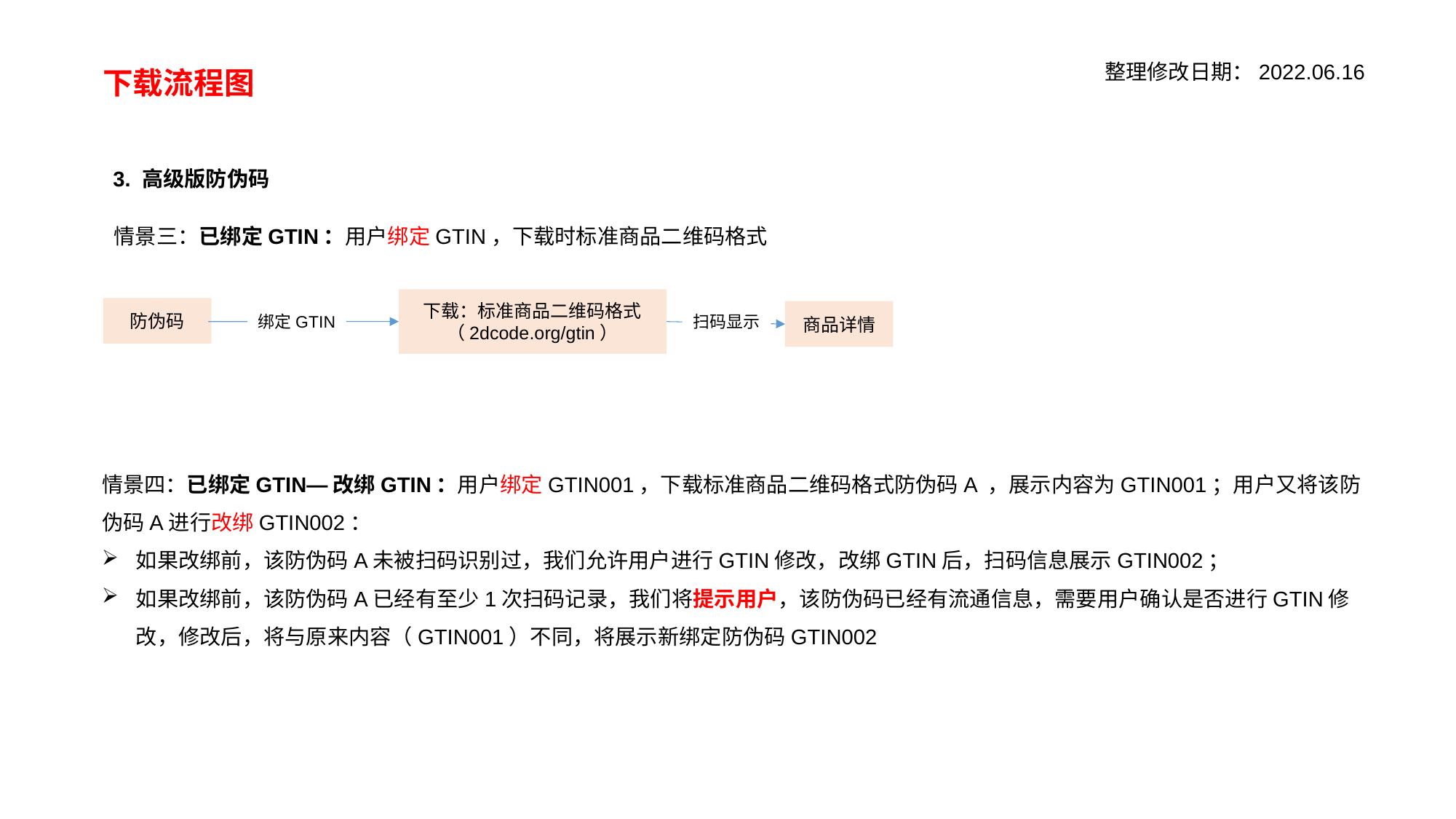

整理修改日期：2022.06.16
下载流程图
3. 高级版防伪码
情景三：已绑定GTIN：用户绑定GTIN，下载时标准商品二维码格式
下载：标准商品二维码格式
（2dcode.org/gtin）
防伪码
商品详情
绑定GTIN
扫码显示
情景四：已绑定GTIN—改绑GTIN：用户绑定GTIN001，下载标准商品二维码格式防伪码A ，展示内容为GTIN001；用户又将该防伪码A进行改绑GTIN002：
如果改绑前，该防伪码A未被扫码识别过，我们允许用户进行GTIN修改，改绑GTIN后，扫码信息展示GTIN002；
如果改绑前，该防伪码A已经有至少1次扫码记录，我们将提示用户，该防伪码已经有流通信息，需要用户确认是否进行GTIN修改，修改后，将与原来内容（GTIN001）不同，将展示新绑定防伪码GTIN002